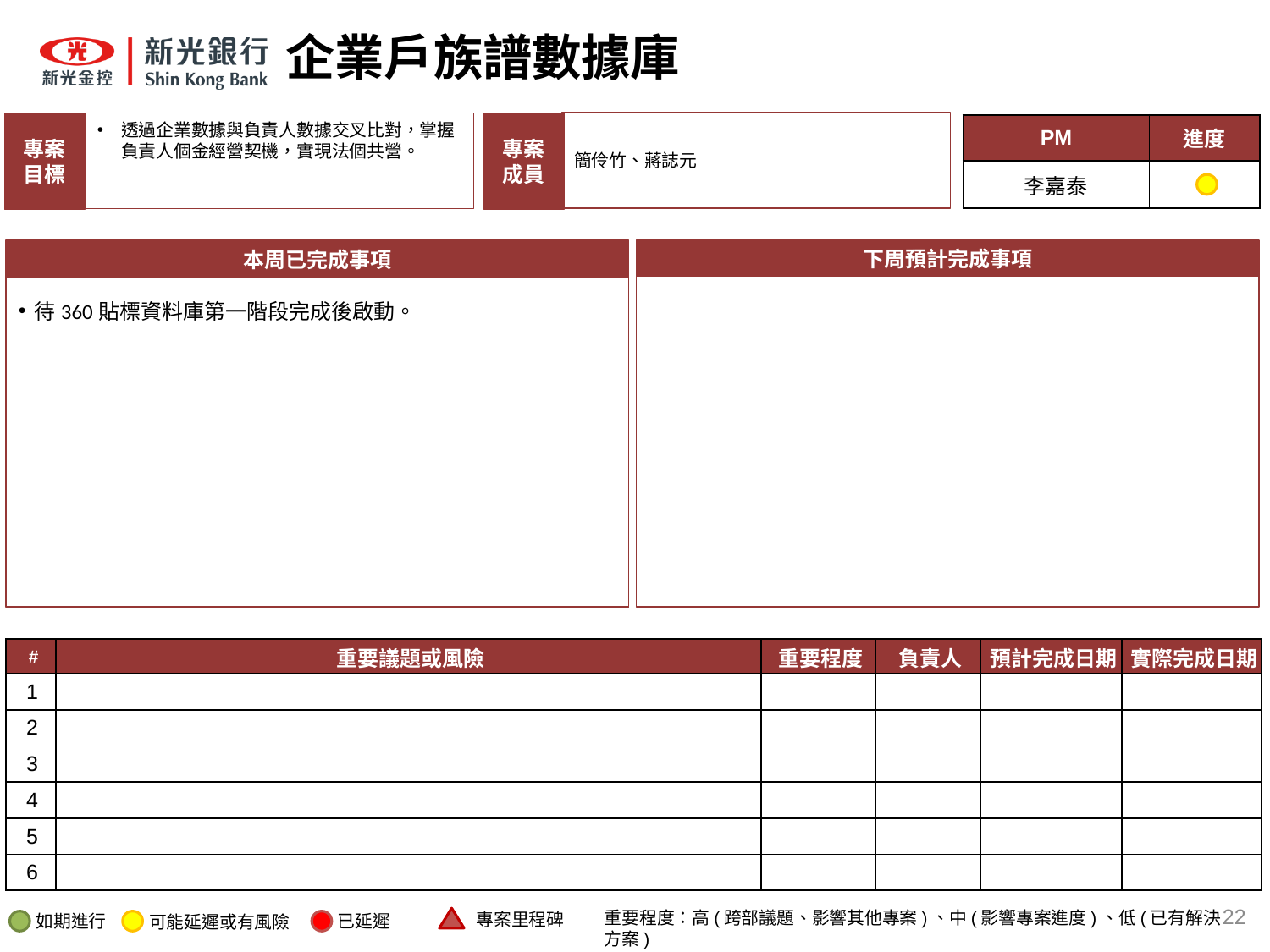

# 企業戶族譜數據庫
簡伶竹、蔣誌元
透過企業數據與負責人數據交叉比對，掌握負責人個金經營契機，實現法個共營。
專案
成員
專案
目標

| PM | 進度 |
| --- | --- |
| 李嘉泰 |  |

本周已完成事項

下周預計完成事項

待360貼標資料庫第一階段完成後啟動。

| # | 重要議題或風險 | 重要程度 | 負責人 | 預計完成日期 | 實際完成日期 |
| --- | --- | --- | --- | --- | --- |
| 1 |  |  |  |  |  |
| 2 |  |  |  |  |  |
| 3 |  |  |  |  |  |
| 4 |  |  |  |  |  |
| 5 |  |  |  |  |  |
| 6 |  |  |  |  |  |
22
重要程度：高(跨部議題、影響其他專案)、中(影響專案進度)、低(已有解決方案)
專案里程碑

如期進行

已延遲

可能延遲或有風險